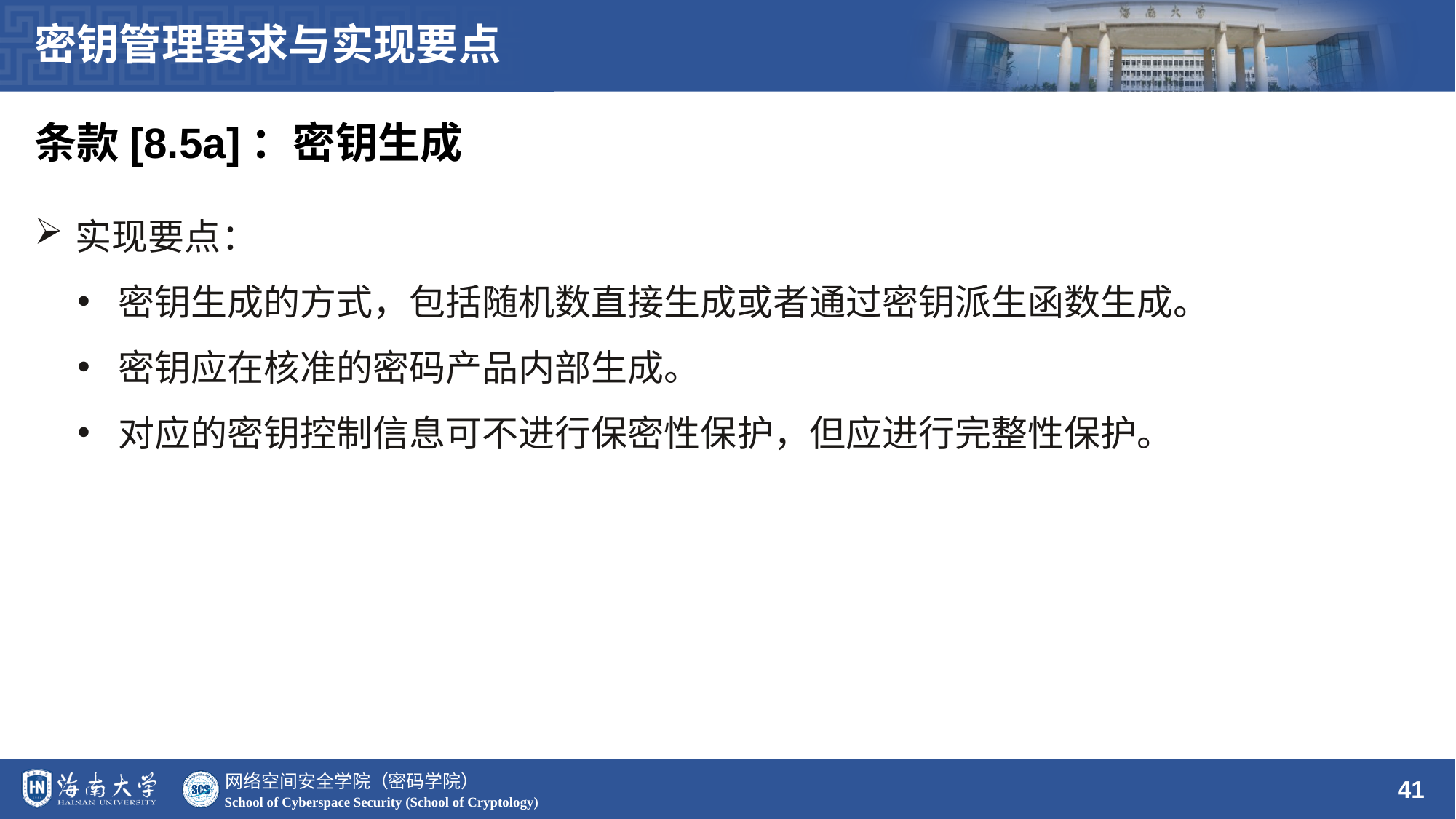

密钥管理要求与实现要点
条款[8.5a]：密钥生成
实现要点：
密钥生成的方式，包括随机数直接生成或者通过密钥派生函数生成。
密钥应在核准的密码产品内部生成。
对应的密钥控制信息可不进行保密性保护，但应进行完整性保护。
41